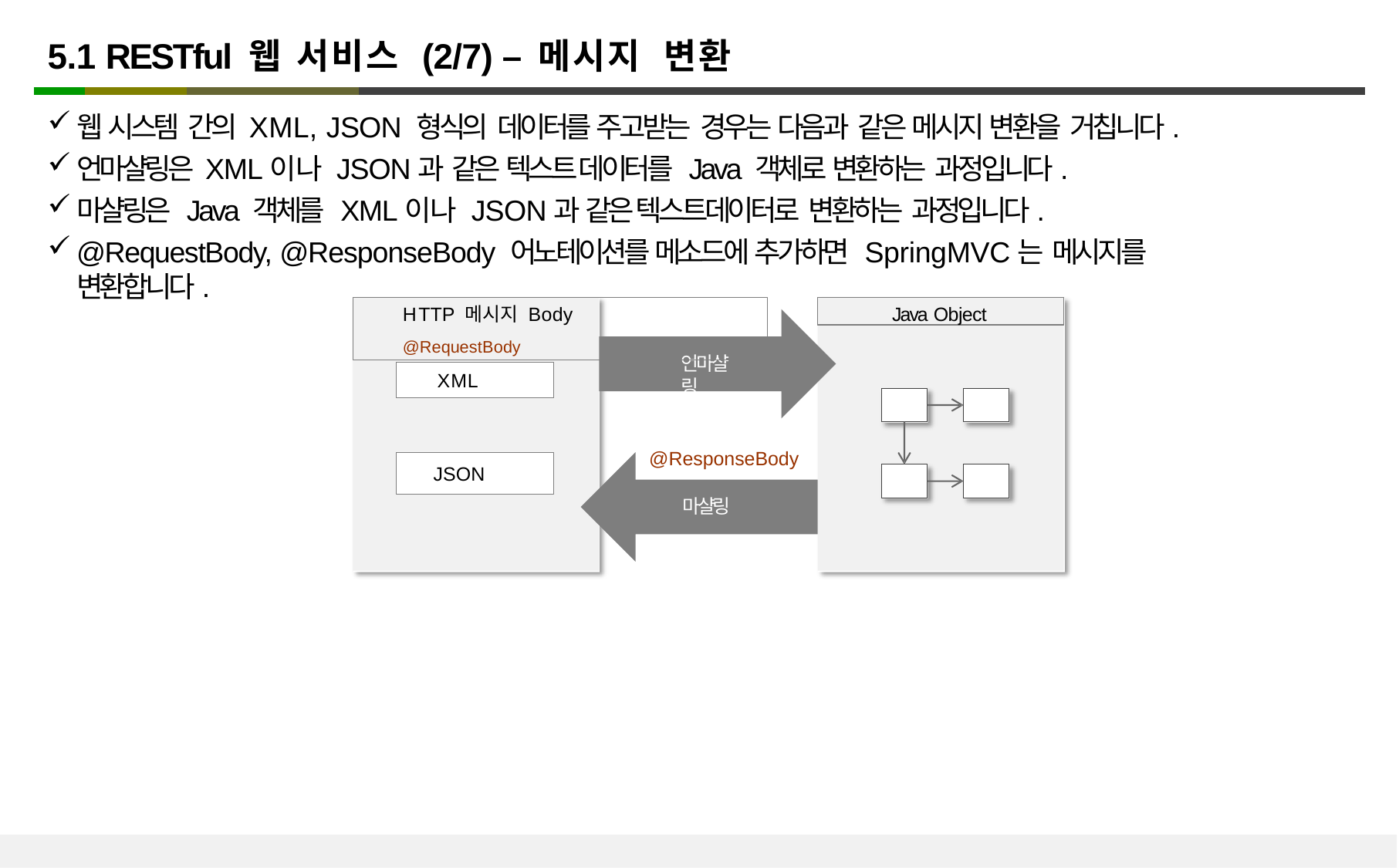

# 5.1 RESTful 웹 서비스 (2/7) – 메시지 변환
웹 시스템 간의 XML, JSON 형식의  데이터를 주고받는  경우는 다음과  같은 메시지  변환을 거칩니다.
언마샬링은 XML이나 JSON과 같은 텍스트 데이터를 Java 객체로  변환하는 과정입니다.
마샬링은 Java 객체를  XML이나 JSON과 같은 텍스트데이터로 변환하는 과정입니다.
@RequestBody, @ResponseBody 어노테이션를 메소드에  추가하면 SpringMVC는 메시지를 변환합니다.

HTTP 메시지 Body 	@RequestBody

Java Object

언마샬링
XML

@ResponseBody
JSON

마샬링